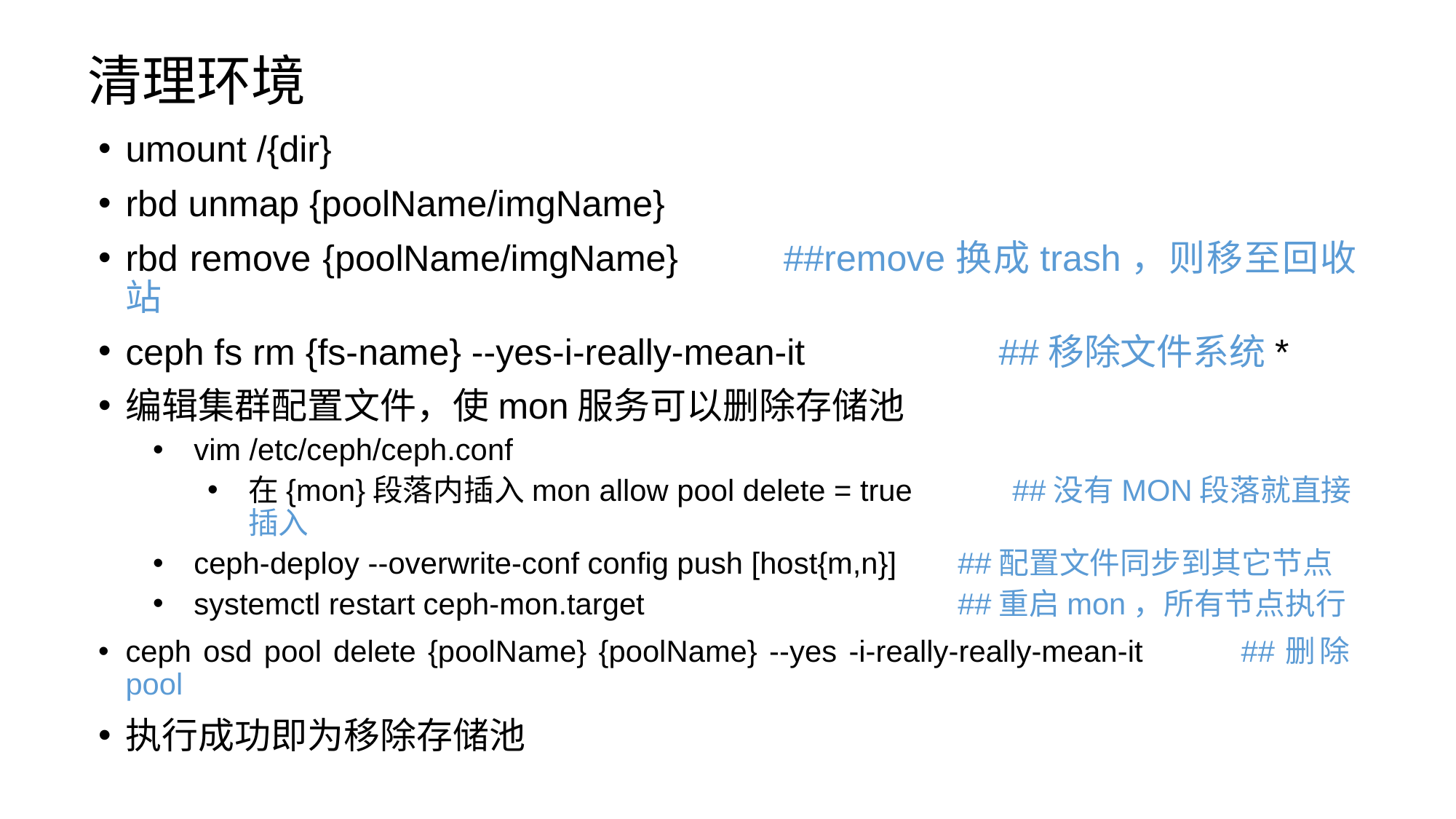

# 清理环境
umount /{dir}
rbd unmap {poolName/imgName}
rbd remove {poolName/imgName}	##remove换成trash，则移至回收站
ceph fs rm {fs-name} --yes-i-really-mean-it		##移除文件系统*
编辑集群配置文件，使mon服务可以删除存储池
vim /etc/ceph/ceph.conf
在{mon}段落内插入mon allow pool delete = true	##没有MON段落就直接插入
ceph-deploy --overwrite-conf config push [host{m,n}]	##配置文件同步到其它节点
systemctl restart ceph-mon.target			##重启mon，所有节点执行
ceph osd pool delete {poolName} {poolName} --yes -i-really-really-mean-it	##删除pool
执行成功即为移除存储池